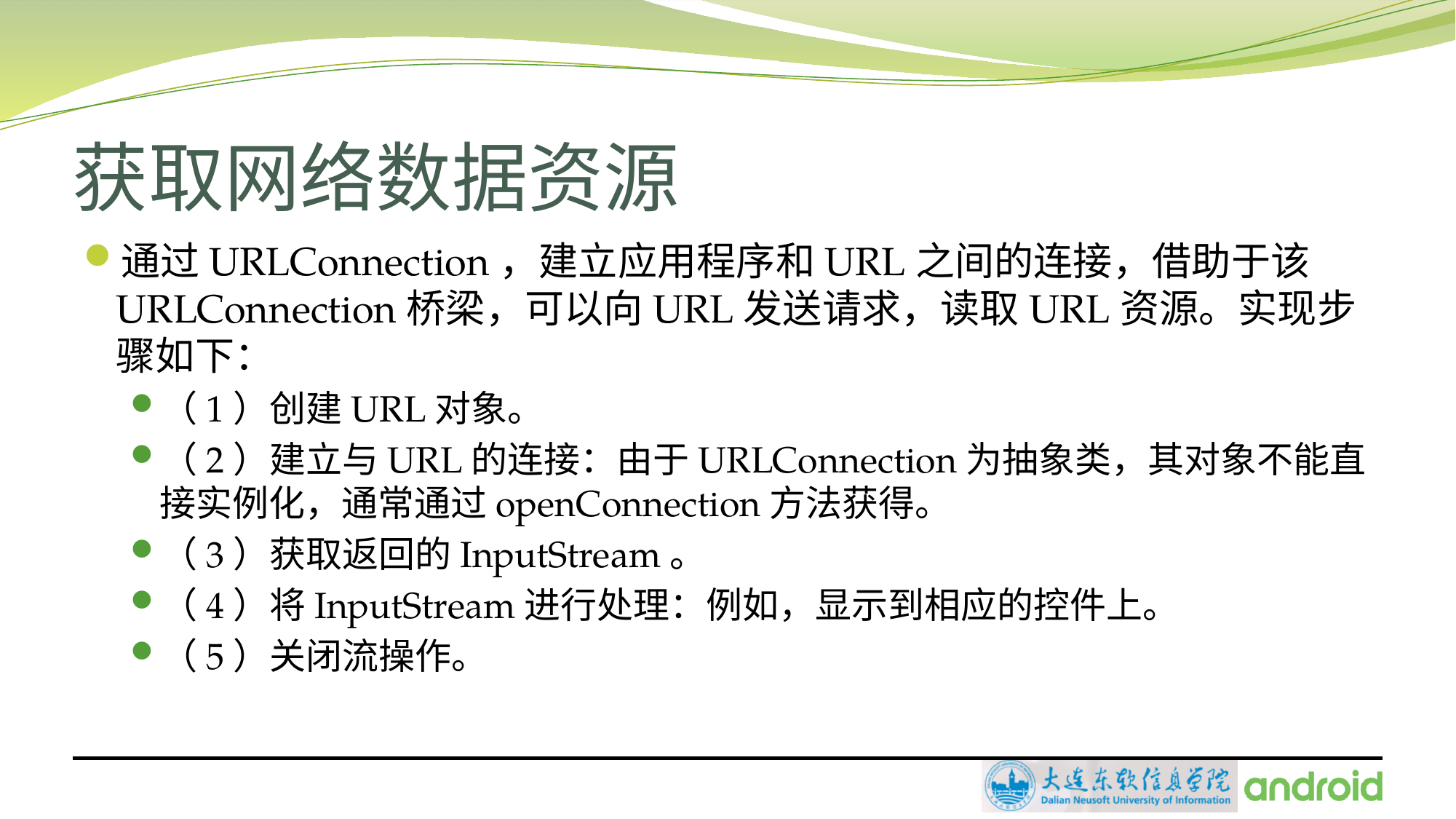

# 获取网络数据资源
通过URLConnection，建立应用程序和URL之间的连接，借助于该URLConnection桥梁，可以向URL发送请求，读取URL资源。实现步骤如下：
（1）创建URL对象。
（2）建立与URL的连接：由于URLConnection为抽象类，其对象不能直接实例化，通常通过openConnection方法获得。
（3）获取返回的InputStream。
（4）将InputStream进行处理：例如，显示到相应的控件上。
（5）关闭流操作。